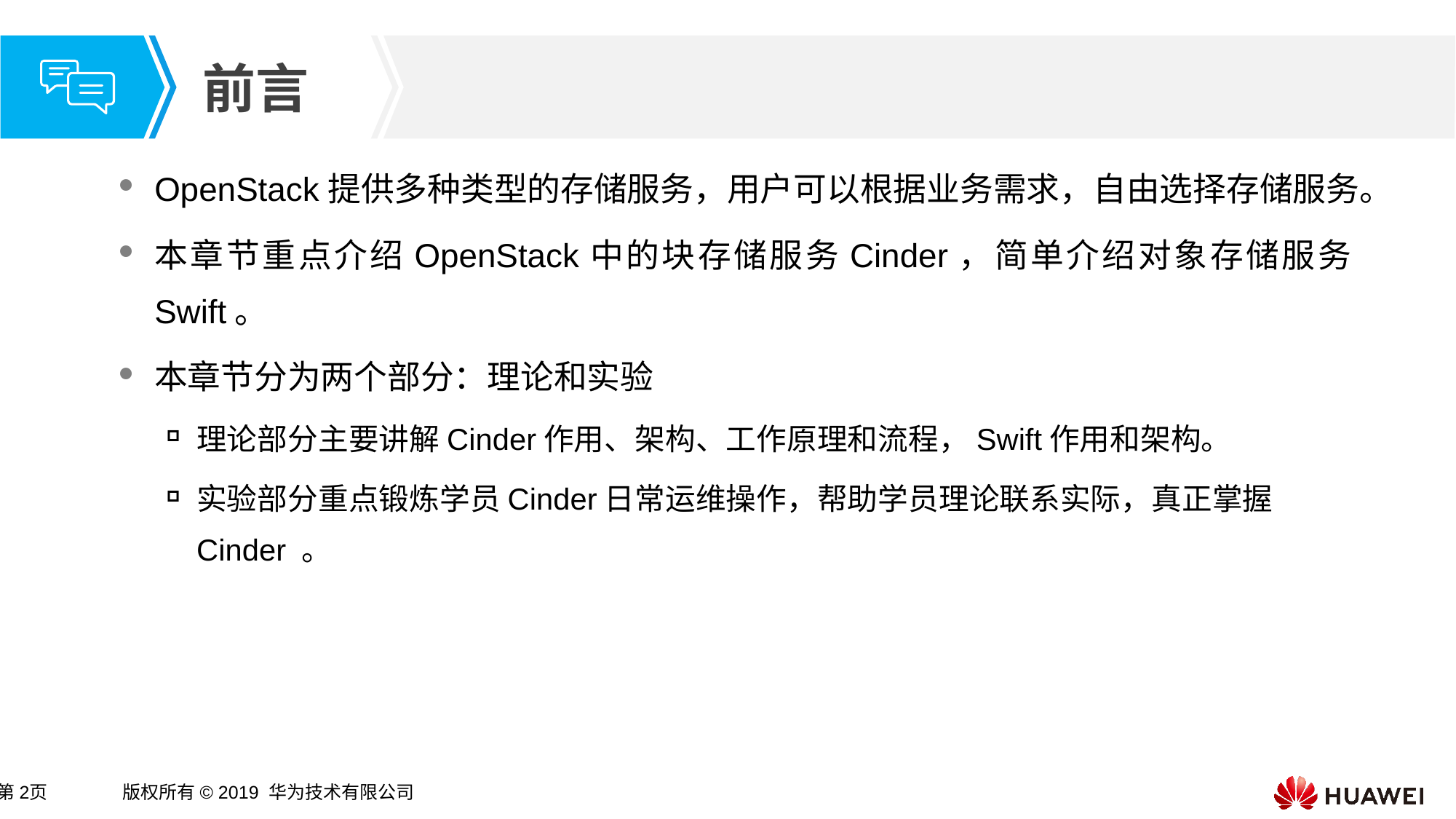

OpenStack提供多种类型的存储服务，用户可以根据业务需求，自由选择存储服务。
本章节重点介绍OpenStack中的块存储服务Cinder，简单介绍对象存储服务Swift。
本章节分为两个部分：理论和实验
理论部分主要讲解Cinder作用、架构、工作原理和流程，Swift作用和架构。
实验部分重点锻炼学员Cinder日常运维操作，帮助学员理论联系实际，真正掌握Cinder 。